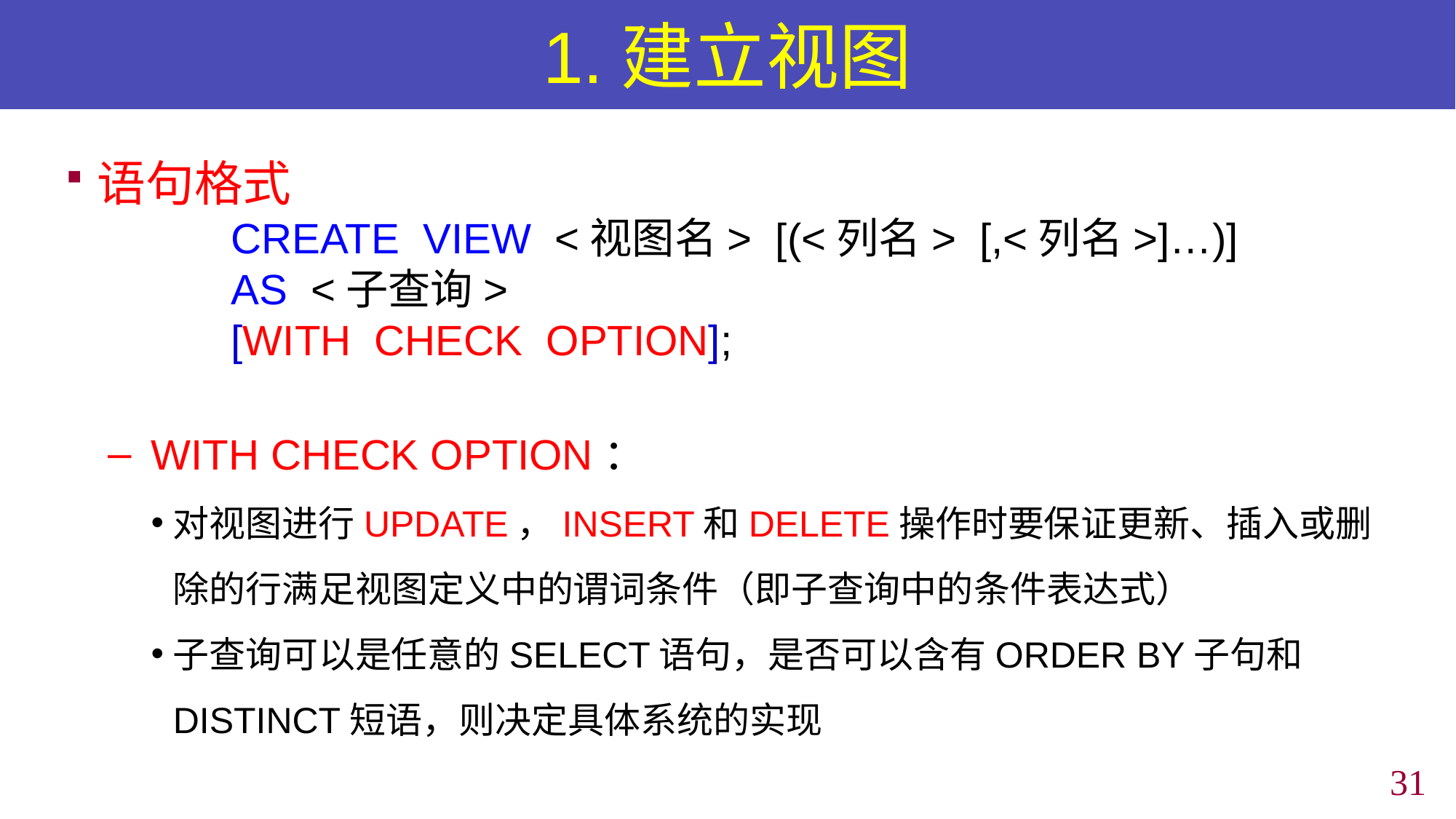

# 1.建立视图
语句格式
              CREATE  VIEW  <视图名>  [(<列名>  [,<列名>]…)]
              AS  <子查询>
              [WITH  CHECK  OPTION];

WITH CHECK OPTION：
对视图进行UPDATE，INSERT和DELETE操作时要保证更新、插入或删除的行满足视图定义中的谓词条件（即子查询中的条件表达式）
子查询可以是任意的SELECT语句，是否可以含有ORDER BY子句和DISTINCT短语，则决定具体系统的实现
31